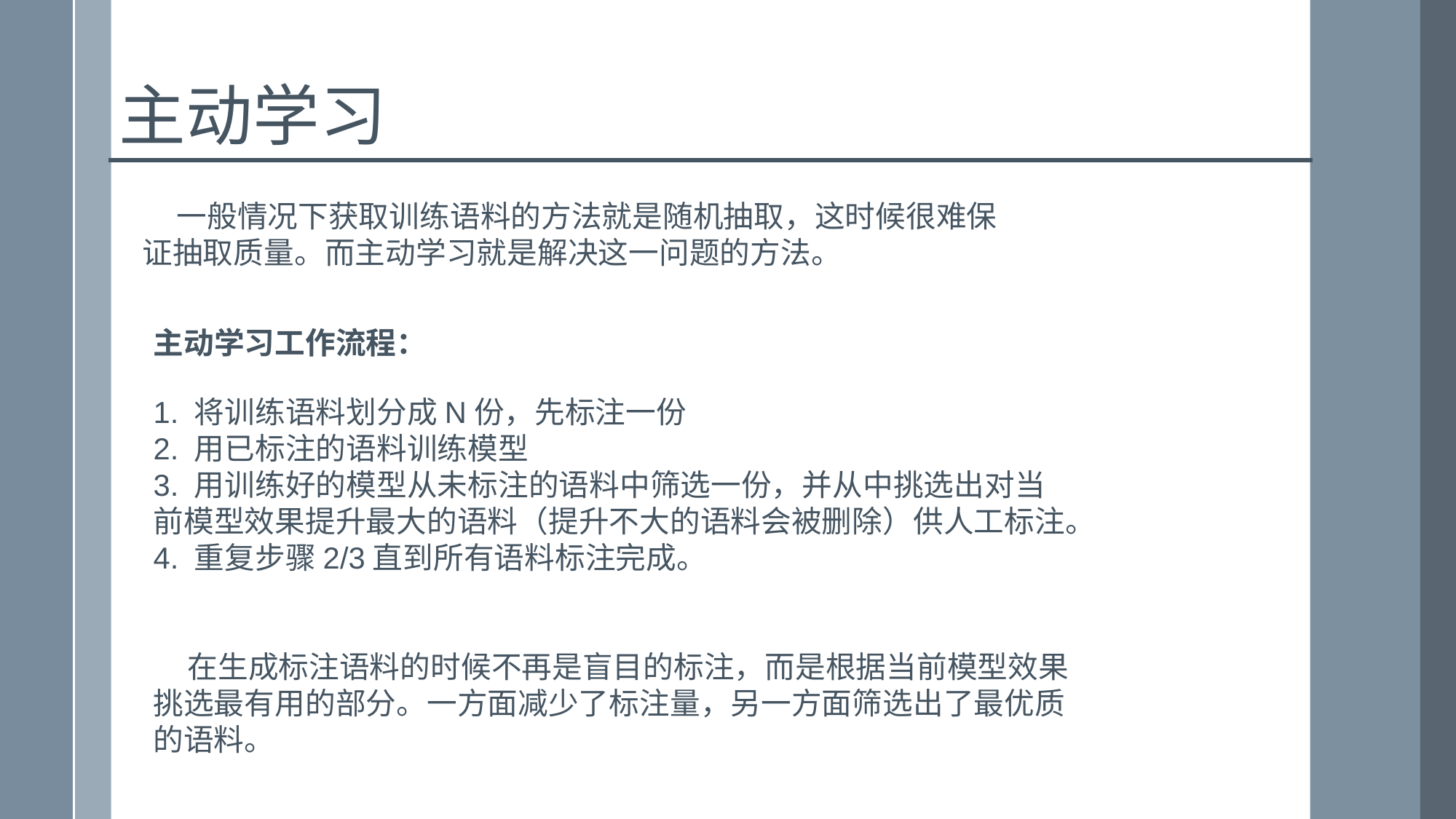

主动学习
    一般情况下获取训练语料的方法就是随机抽取，这时候很难保证抽取质量。而主动学习就是解决这一问题的方法。
主动学习工作流程：

1. 将训练语料划分成N份，先标注一份
2. 用已标注的语料训练模型
3. 用训练好的模型从未标注的语料中筛选一份，并从中挑选出对当前模型效果提升最大的语料（提升不大的语料会被删除）供人工标注。
4. 重复步骤2/3直到所有语料标注完成。

    在生成标注语料的时候不再是盲目的标注，而是根据当前模型效果挑选最有用的部分。一方面减少了标注量，另一方面筛选出了最优质的语料。